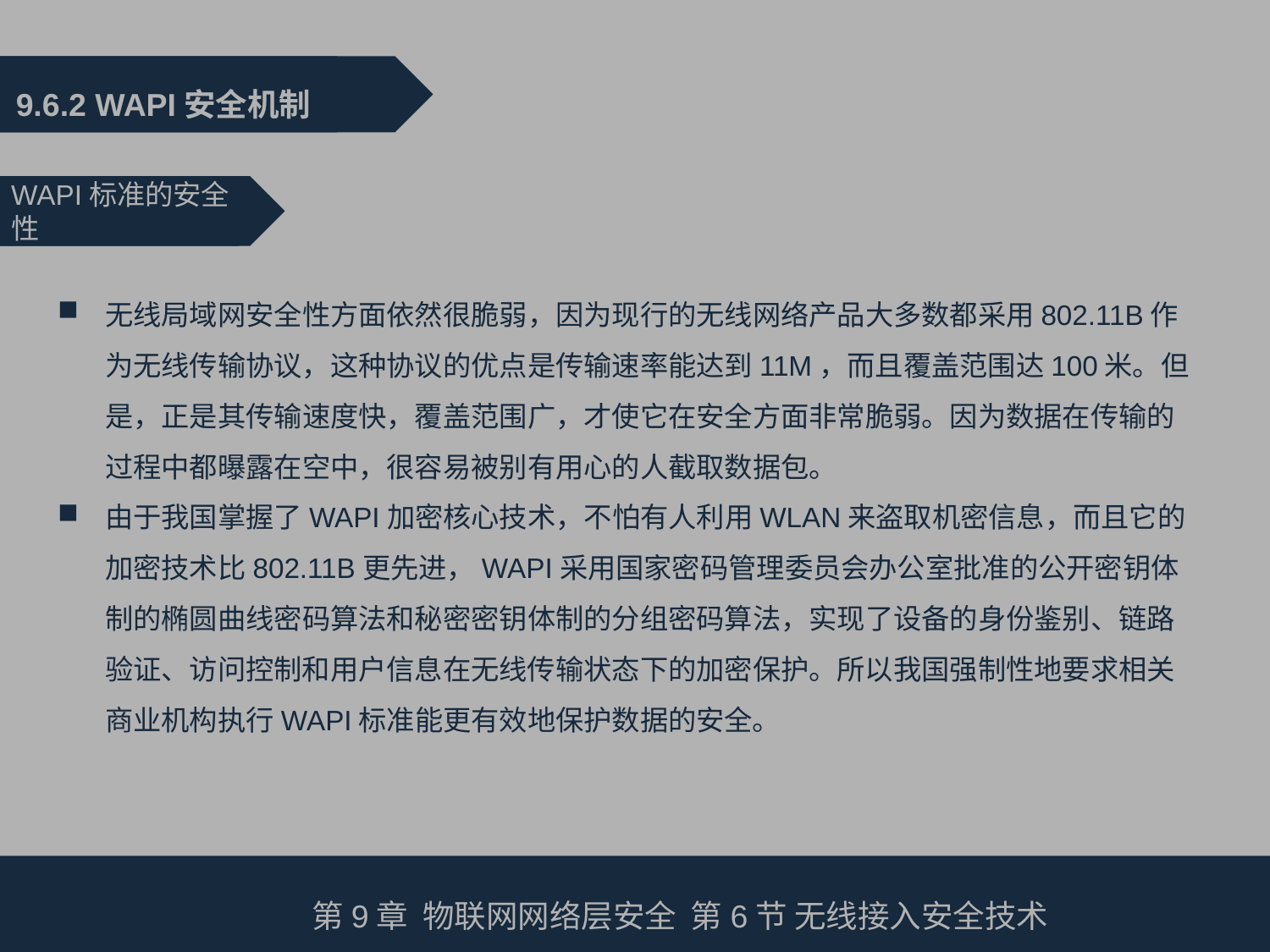

9.6.2 WAPI安全机制
WAPI标准的安全性
无线局域网安全性方面依然很脆弱，因为现行的无线网络产品大多数都采用802.11B作为无线传输协议，这种协议的优点是传输速率能达到11M，而且覆盖范围达100米。但是，正是其传输速度快，覆盖范围广，才使它在安全方面非常脆弱。因为数据在传输的过程中都曝露在空中，很容易被别有用心的人截取数据包。
由于我国掌握了WAPI加密核心技术，不怕有人利用WLAN来盗取机密信息，而且它的加密技术比802.11B更先进，WAPI采用国家密码管理委员会办公室批准的公开密钥体制的椭圆曲线密码算法和秘密密钥体制的分组密码算法，实现了设备的身份鉴别、链路验证、访问控制和用户信息在无线传输状态下的加密保护。所以我国强制性地要求相关商业机构执行WAPI标准能更有效地保护数据的安全。
第9章  物联网网络层安全  第6节 无线接入安全技术